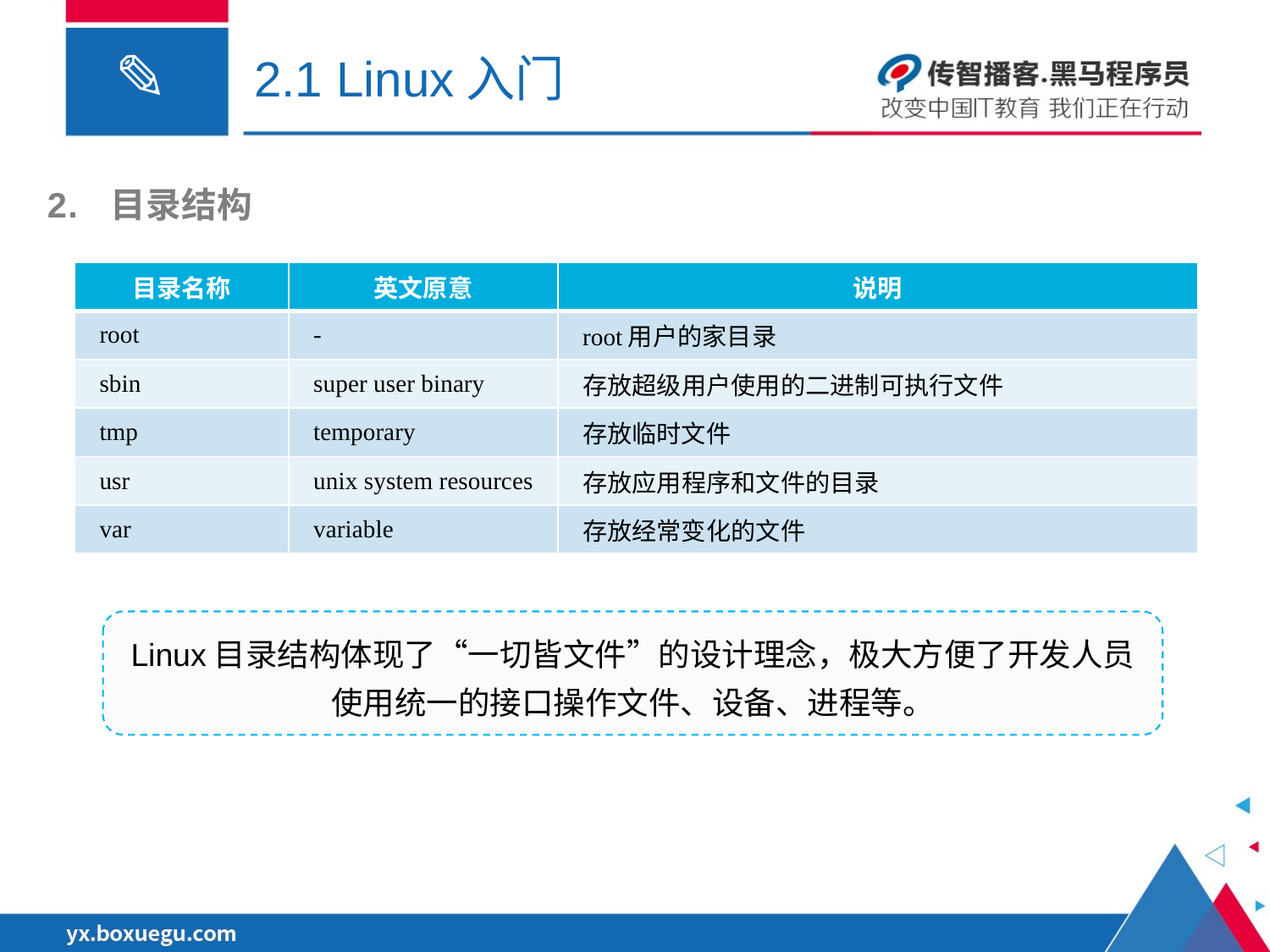

# 2.1 Linux入门
目录结构
| 目录名称 | 英文原意 | 说明 |
| --- | --- | --- |
| root | - | root用户的家目录 |
| sbin | super user binary | 存放超级用户使用的二进制可执行文件 |
| tmp | temporary | 存放临时文件 |
| usr | unix system resources | 存放应用程序和文件的目录 |
| var | variable | 存放经常变化的文件 |
Linux目录结构体现了“一切皆文件”的设计理念，极大方便了开发人员使用统一的接口操作文件、设备、进程等。